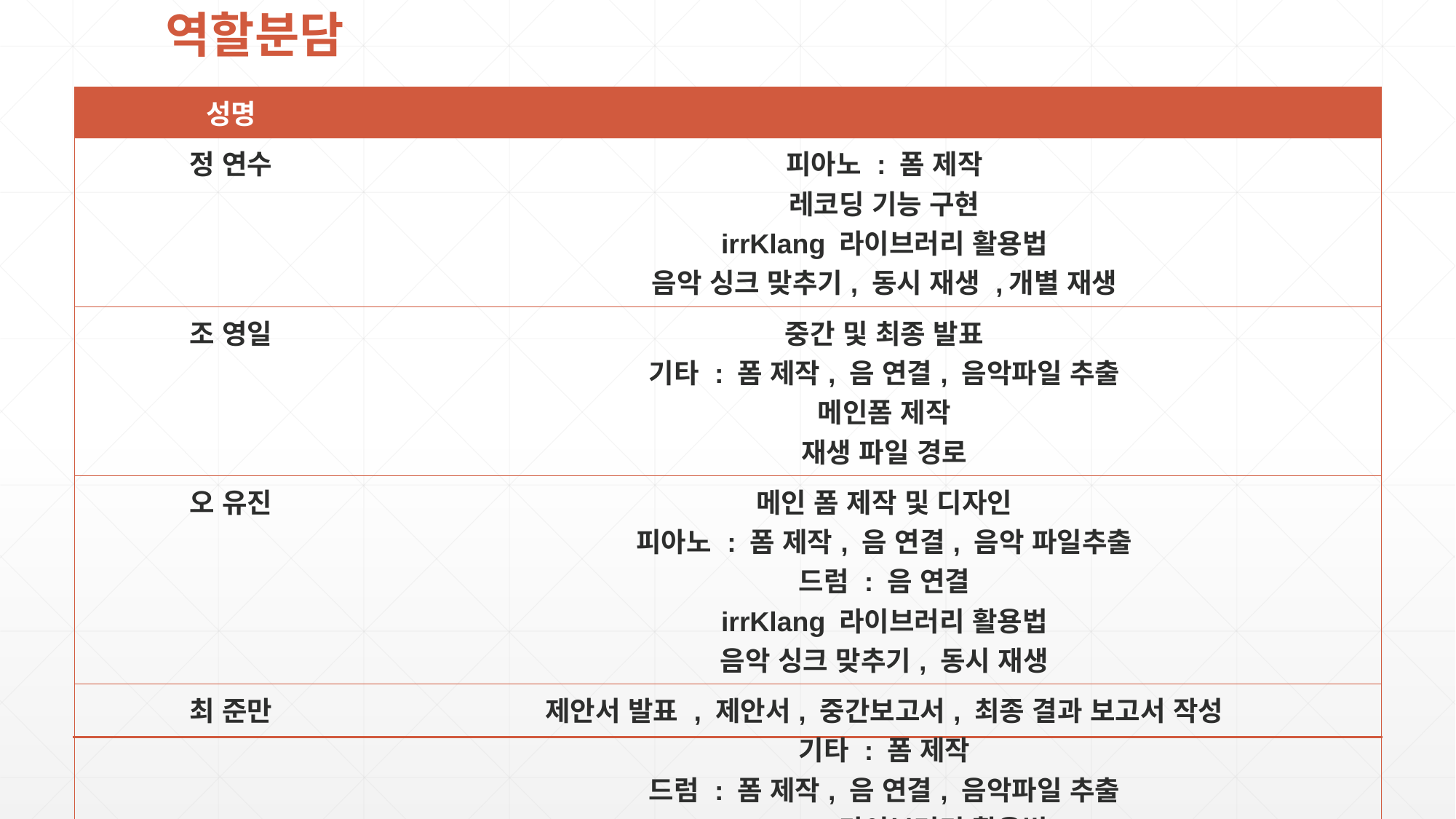

# 역할분담
| 성명 |  |
| --- | --- |
| 정 연수 | 피아노 : 폼 제작 레코딩 기능 구현 irrKlang 라이브러리 활용법 음악 싱크 맞추기, 동시 재생 ,개별 재생 |
| 조 영일 | 중간 및 최종 발표 기타 : 폼 제작, 음 연결, 음악파일 추출 메인폼 제작 재생 파일 경로 |
| 오 유진 | 메인 폼 제작 및 디자인 피아노 : 폼 제작, 음 연결, 음악 파일추출 드럼 : 음 연결 irrKlang 라이브러리 활용법 음악 싱크 맞추기, 동시 재생 |
| 최 준만 | 제안서 발표 , 제안서, 중간보고서, 최종 결과 보고서 작성 기타 : 폼 제작 드럼 : 폼 제작, 음 연결, 음악파일 추출 irrKlang 라이브러리 활용법 |